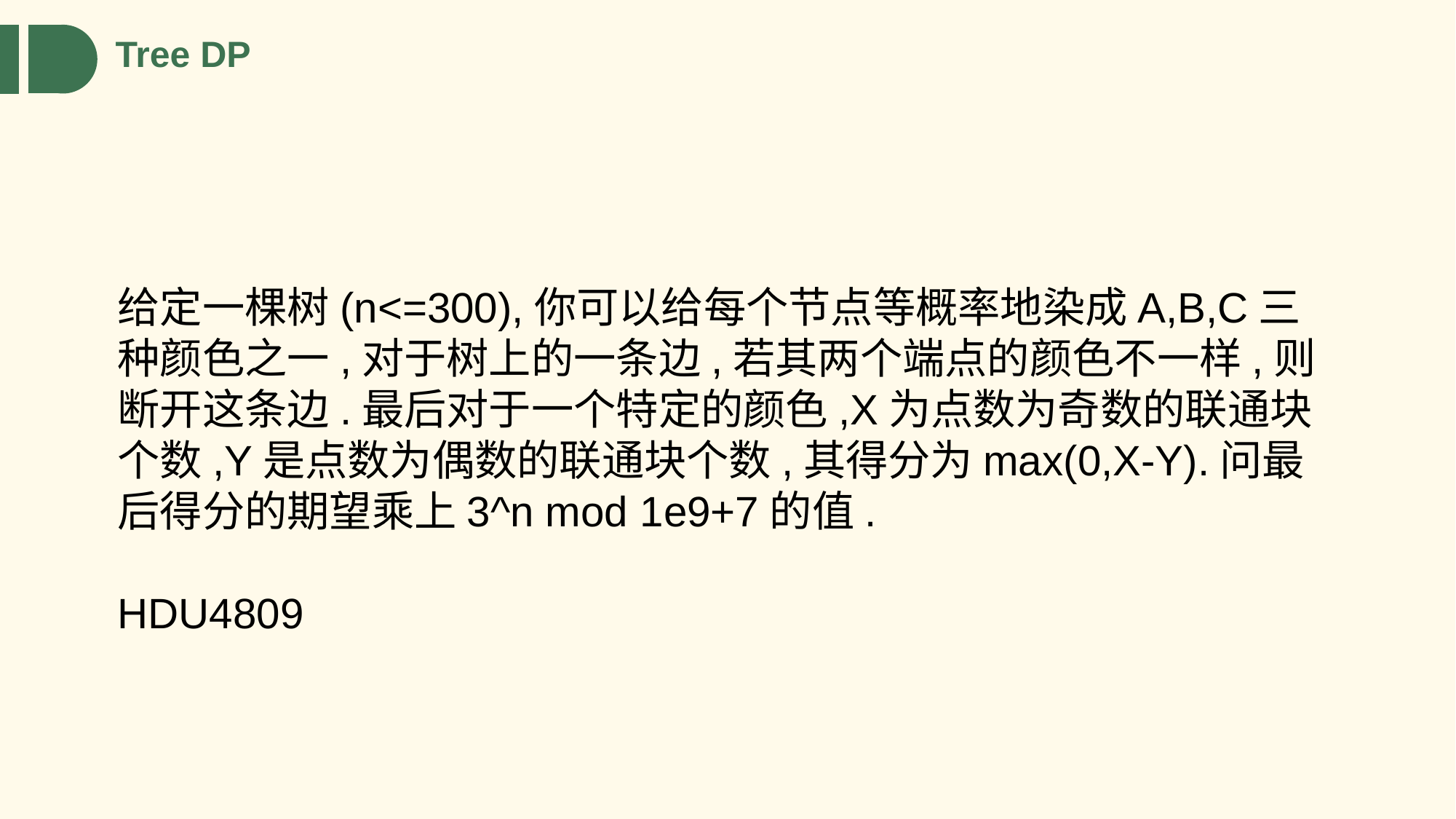

Tree DP
给定一棵树(n<=300),你可以给每个节点等概率地染成A,B,C三种颜色之一,对于树上的一条边,若其两个端点的颜色不一样,则断开这条边.最后对于一个特定的颜色,X为点数为奇数的联通块个数,Y是点数为偶数的联通块个数,其得分为max(0,X-Y).问最后得分的期望乘上3^n mod 1e9+7的值.

HDU4809